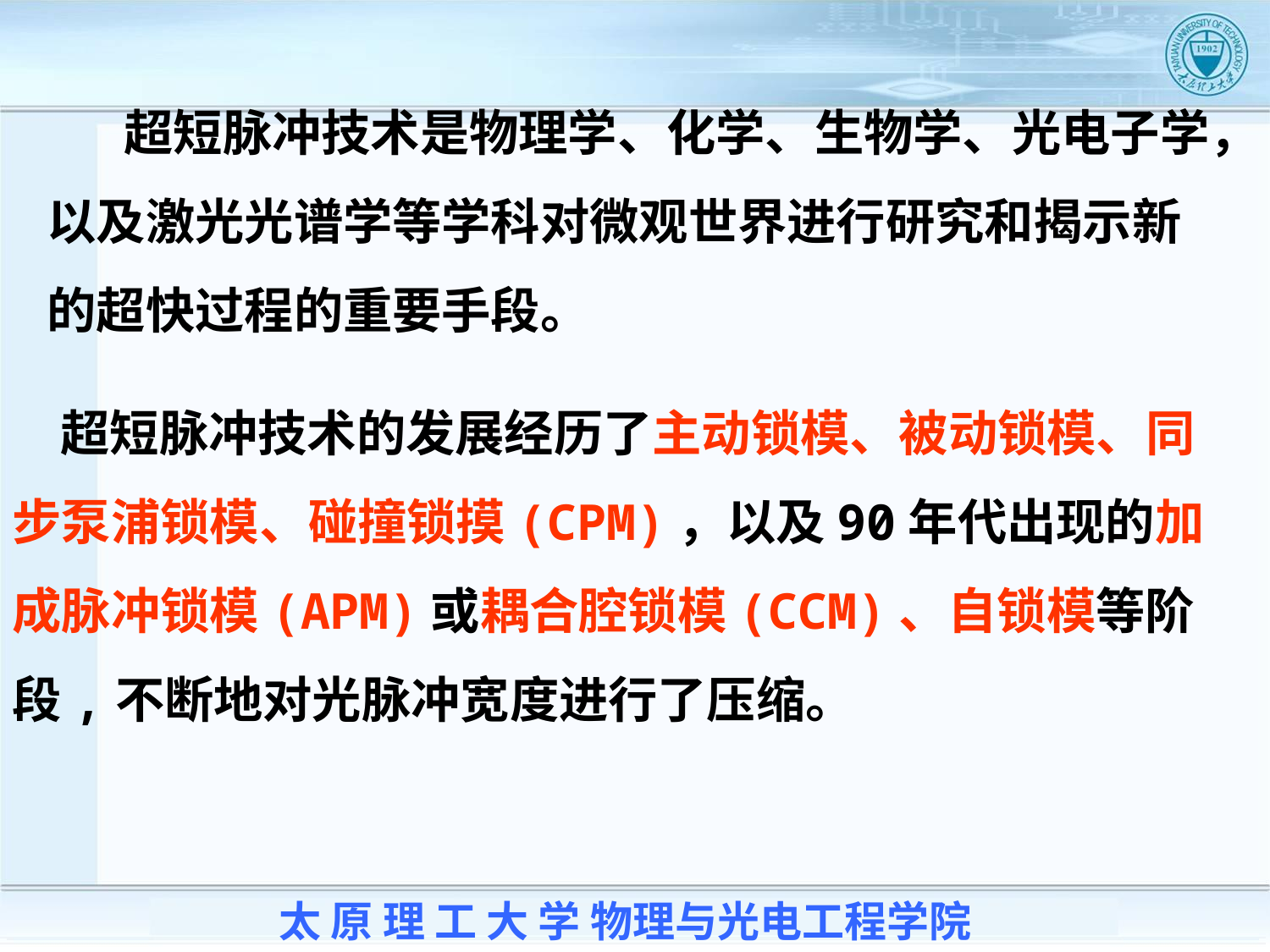

超短脉冲技术是物理学、化学、生物学、光电子学，以及激光光谱学等学科对微观世界进行研究和揭示新的超快过程的重要手段。
    超短脉冲技术的发展经历了主动锁模、被动锁模、同步泵浦锁模、碰撞锁摸(CPM)，以及90年代出现的加成脉冲锁模(APM)或耦合腔锁模(CCM)、自锁模等阶段,不断地对光脉冲宽度进行了压缩。